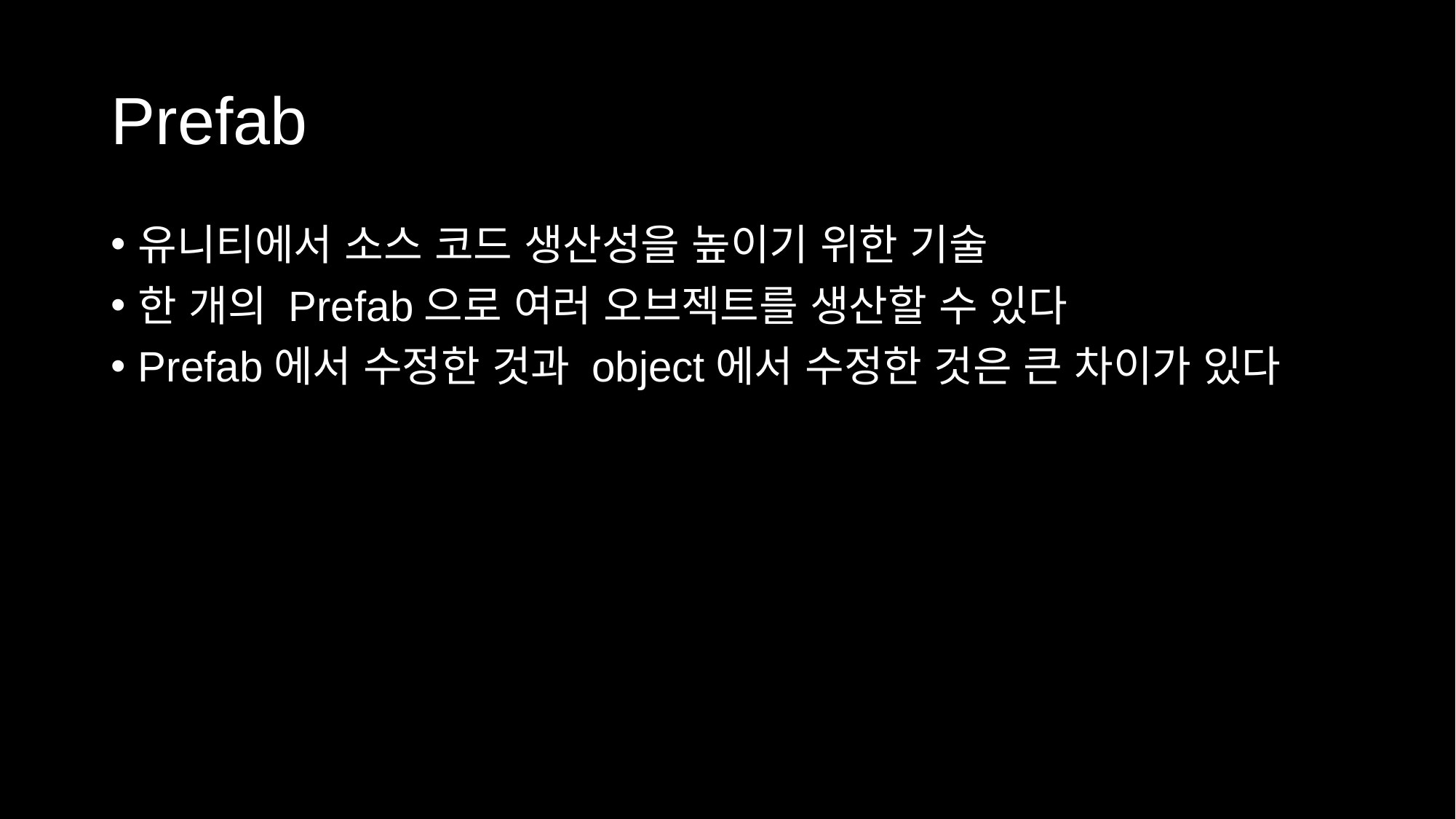

# Prefab
유니티에서 소스 코드 생산성을 높이기 위한 기술
한 개의 Prefab으로 여러 오브젝트를 생산할 수 있다
Prefab에서 수정한 것과 object에서 수정한 것은 큰 차이가 있다